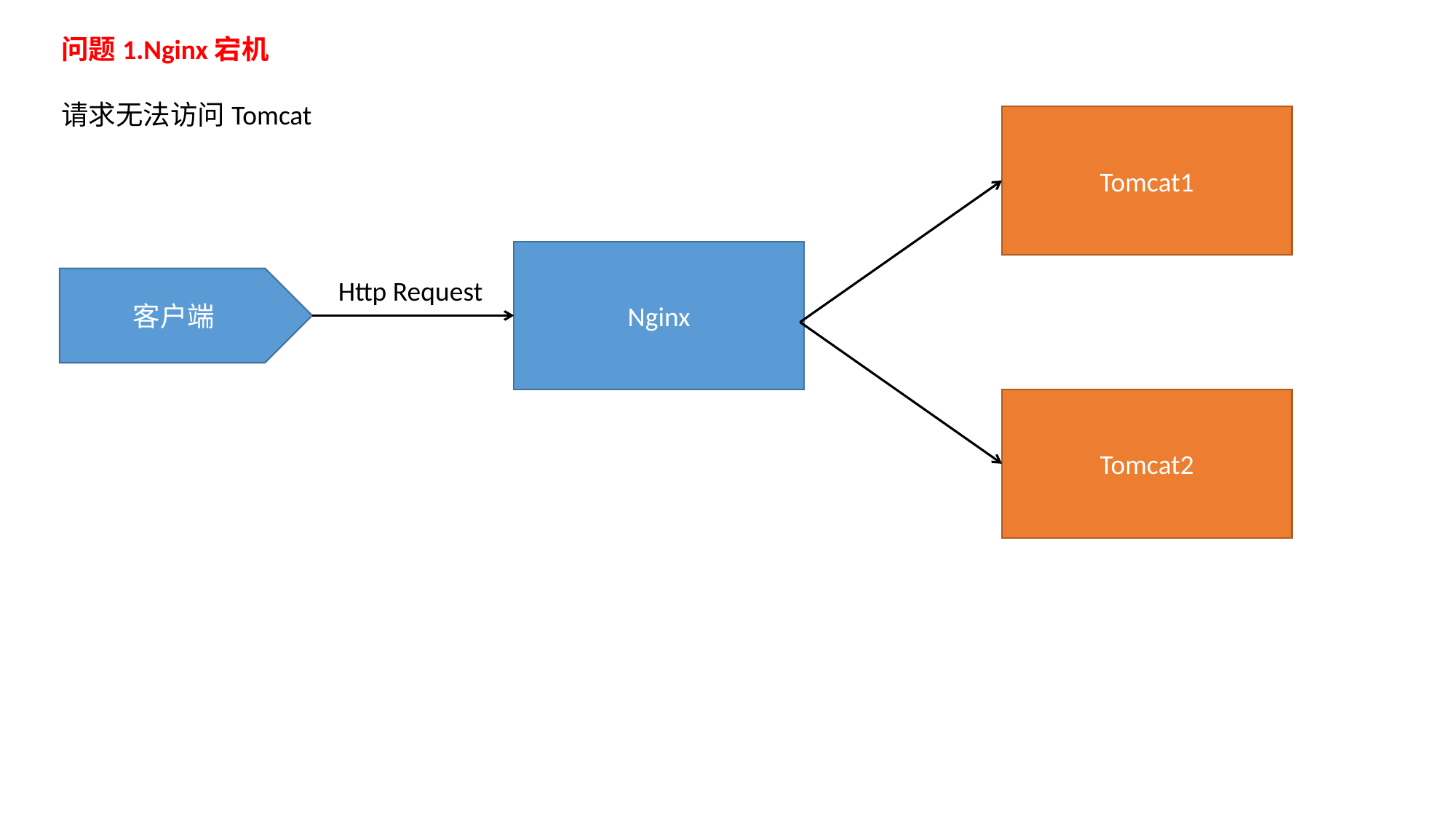

问题1.Nginx宕机

请求无法访问Tomcat
Tomcat1
Nginx
客户端
Http Request
Tomcat2